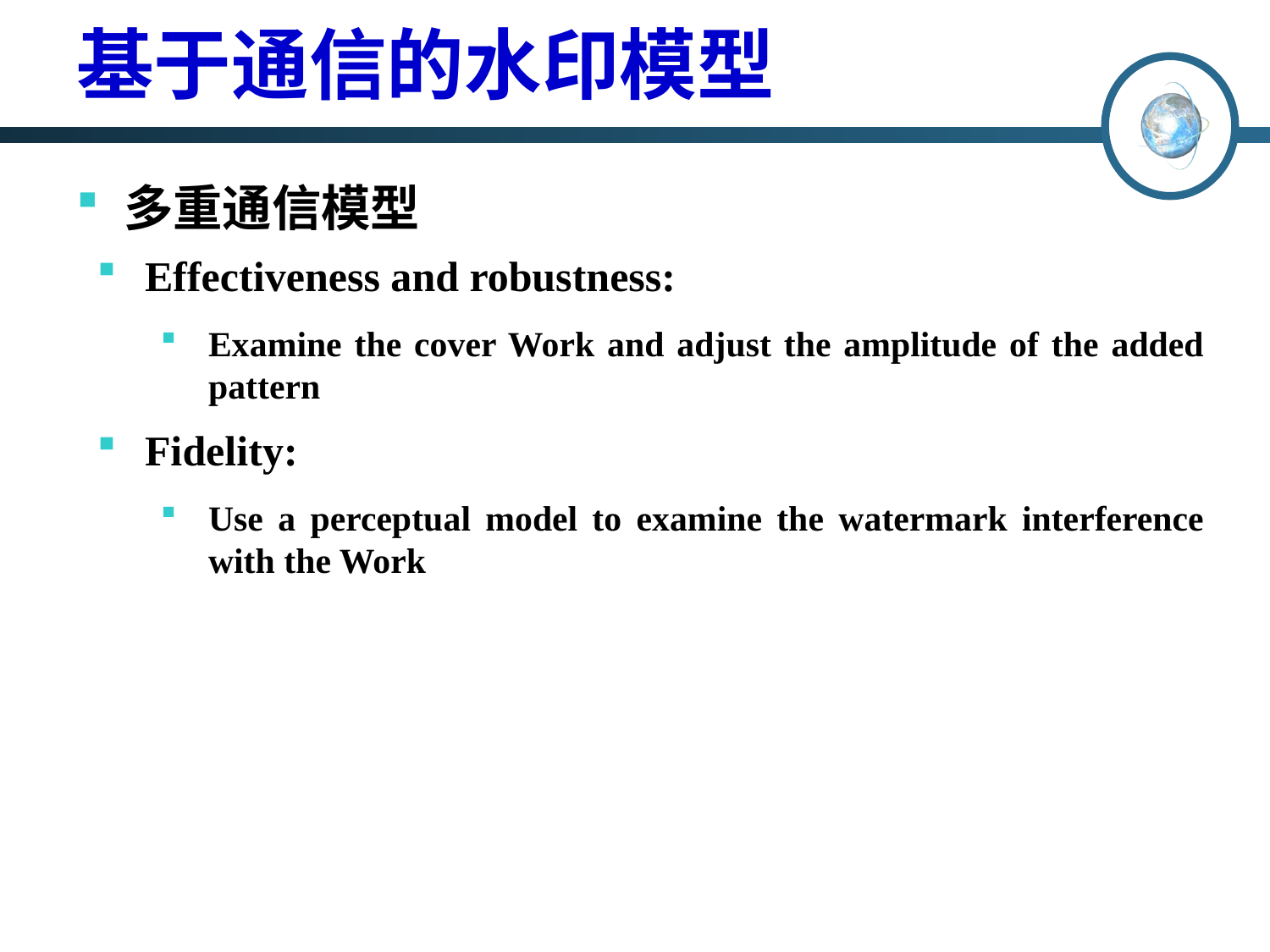

# 基于通信的水印模型
多重通信模型
Effectiveness and robustness:
Examine the cover Work and adjust the amplitude of the added pattern
Fidelity:
Use a perceptual model to examine the watermark interference with the Work